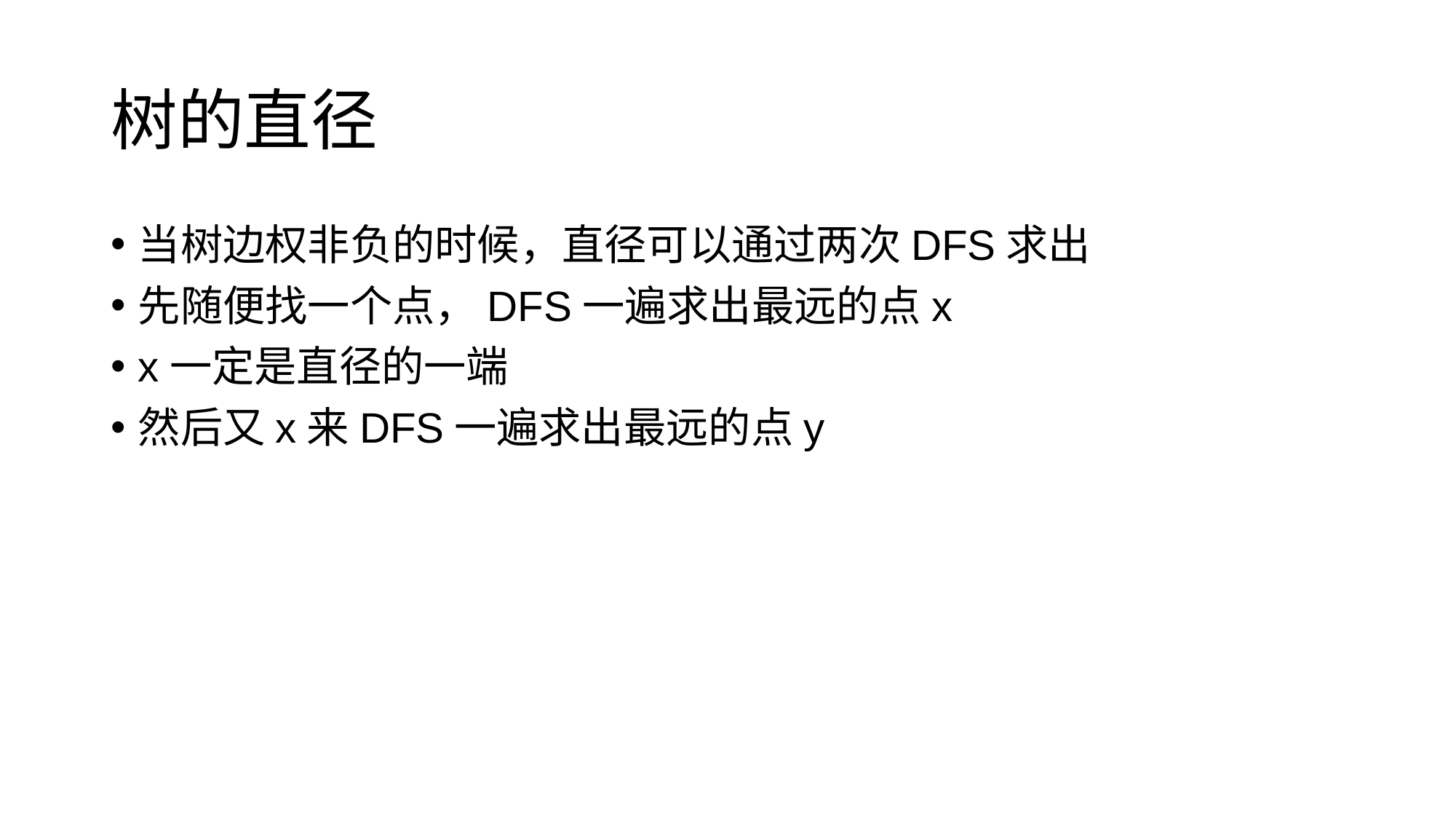

# 树的直径
当树边权非负的时候，直径可以通过两次DFS求出
先随便找一个点，DFS一遍求出最远的点x
x一定是直径的一端
然后又x来DFS一遍求出最远的点y